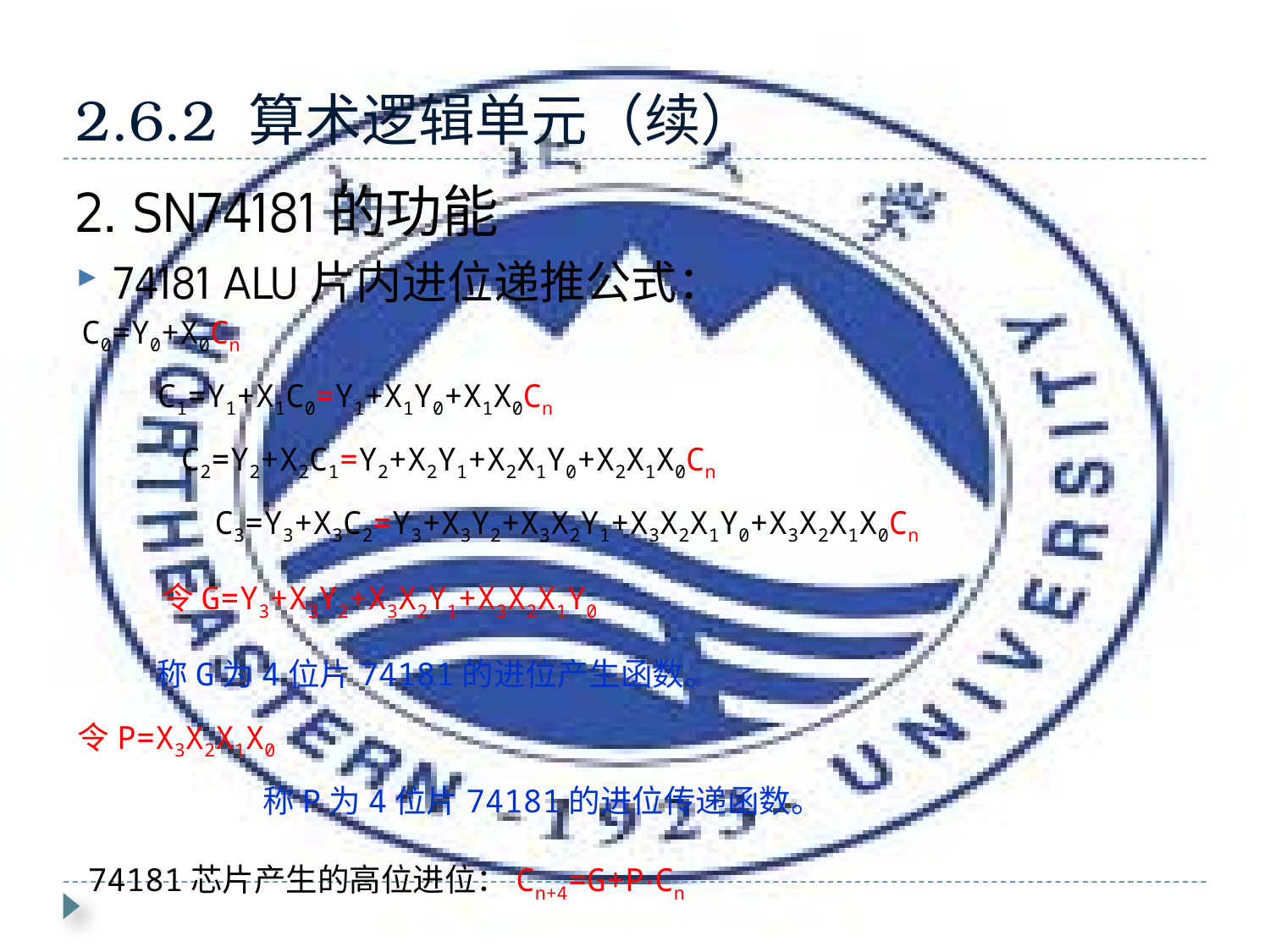

# 2.6.2 算术逻辑单元（续）
2. SN74181的功能
74181 ALU片内进位递推公式：
C0=Y0+X0Cn
C1=Y1+X1C0=Y1+X1Y0+X1X0Cn
C2=Y2+X2C1=Y2+X2Y1+X2X1Y0+X2X1X0Cn
C3=Y3+X3C2=Y3+X3Y2+X3X2Y1+X3X2X1Y0+X3X2X1X0Cn
令G=Y3+X3Y2+X3X2Y1+X3X2X1Y0
称G为4位片74181的进位产生函数。
令P=X3X2X1X0
称P为4位片74181的进位传递函数。
74181芯片产生的高位进位：Cn+4=G+P·Cn